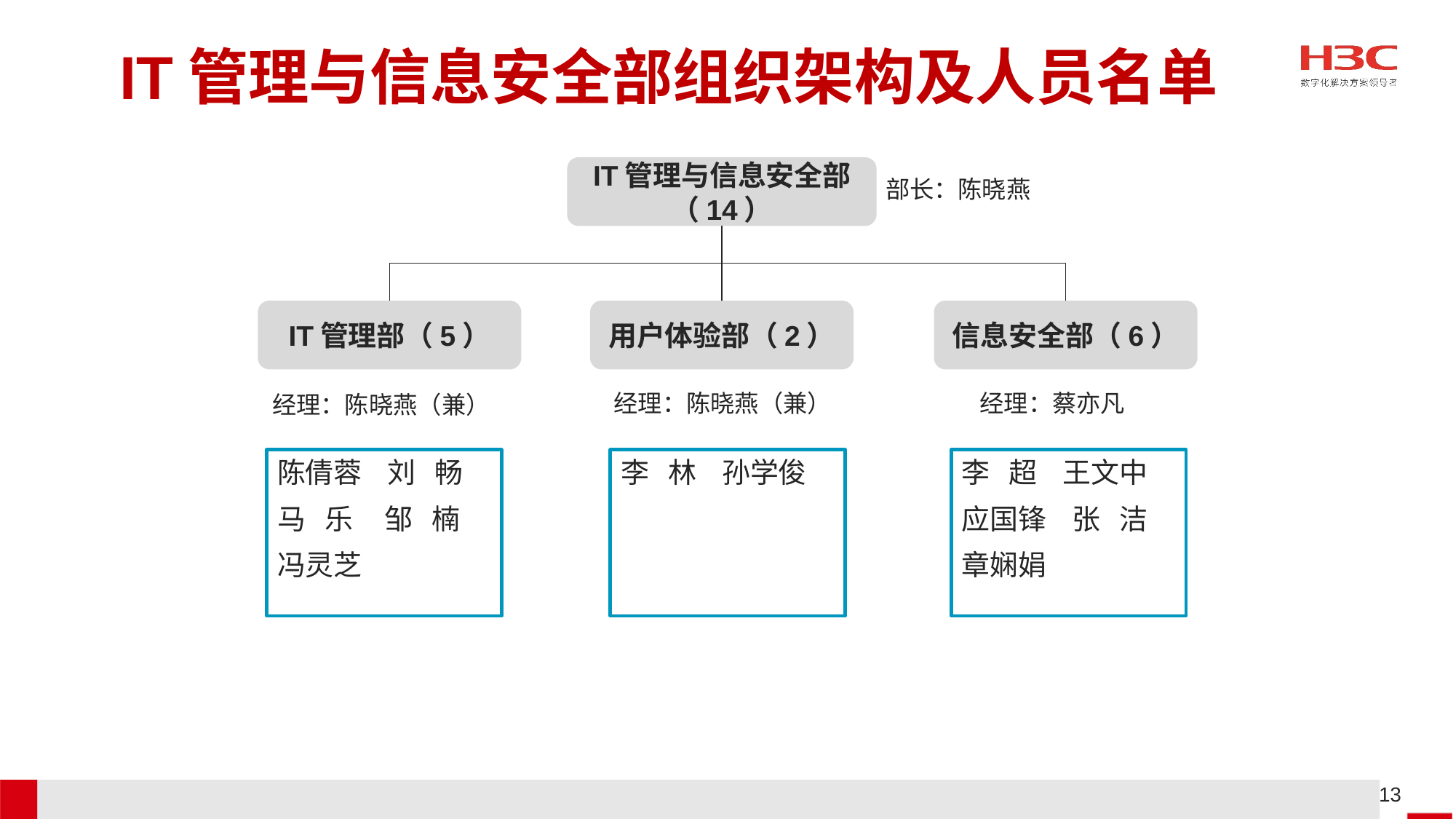

# IT管理与信息安全部组织架构及人员名单
IT管理与信息安全部（14）
部长：陈晓燕
IT管理部（5）
用户体验部（2）
信息安全部（6）
经理：陈晓燕（兼）
经理：蔡亦凡
经理：陈晓燕（兼）
李   林    孙学俊
李   超    王文中
应国锋    张   洁
章娴娟
陈倩蓉    刘   畅
马   乐     邹   楠
冯灵芝